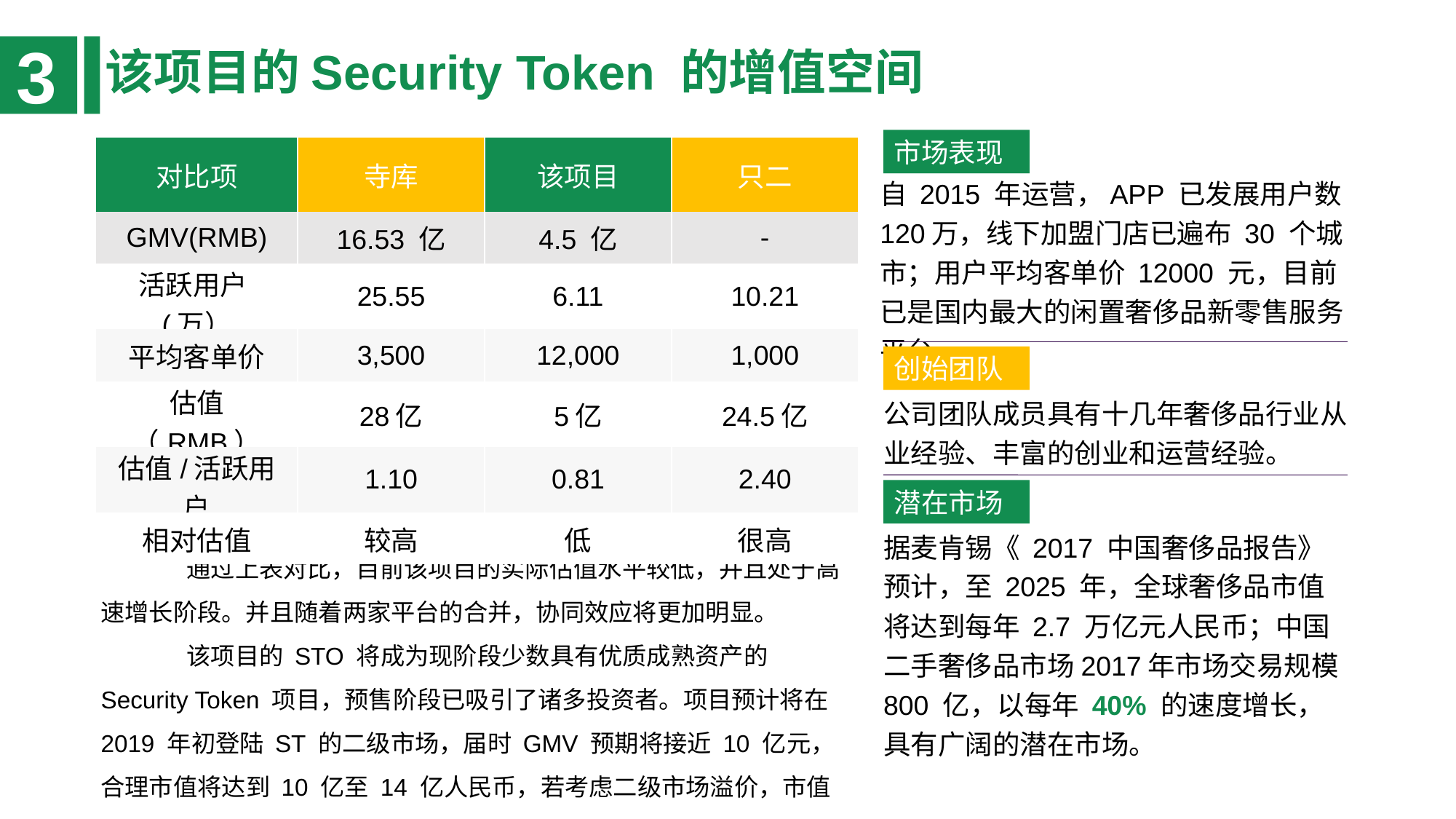

3
该项目的Security Token 的增值空间

市场表现
| 对比项 | 寺库 | 该项目 | 只二 |
| --- | --- | --- | --- |
| GMV(RMB) | 16.53 亿 | 4.5 亿 | - |
| 活跃用户(万） | 25.55 | 6.11 | 10.21 |
| 平均客单价 | 3,500 | 12,000 | 1,000 |
| 估值（RMB） | 28亿 | 5亿 | 24.5亿 |
| 估值/活跃用户 | 1.10 | 0.81 | 2.40 |
| 相对估值 | 较高 | 低 | 很高 |
自 2015 年运营，APP 已发展用户数 120万，线下加盟门店已遍布 30 个城市；用户平均客单价 12000 元，目前已是国内最大的闲置奢侈品新零售服务平台。

创始团队
公司团队成员具有十几年奢侈品行业从业经验、丰富的创业和运营经验。

潜在市场
据麦肯锡《 2017 中国奢侈品报告》预计，至 2025 年，全球奢侈品市值将达到每年 2.7 万亿元人民币；中国二手奢侈品市场2017年市场交易规模 800 亿，以每年 40% 的速度增长，具有广阔的潜在市场。
通过上表对比，目前该项目的实际估值水平较低，并且处于高速增长阶段。并且随着两家平台的合并，协同效应将更加明显。
该项目的 STO 将成为现阶段少数具有优质成熟资产的 Security Token 项目，预售阶段已吸引了诸多投资者。项目预计将在2019 年初登陆 ST 的二级市场，届时 GMV 预期将接近 10 亿元，合理市值将达到 10 亿至 14 亿人民币，若考虑二级市场溢价，市值预期将更高。